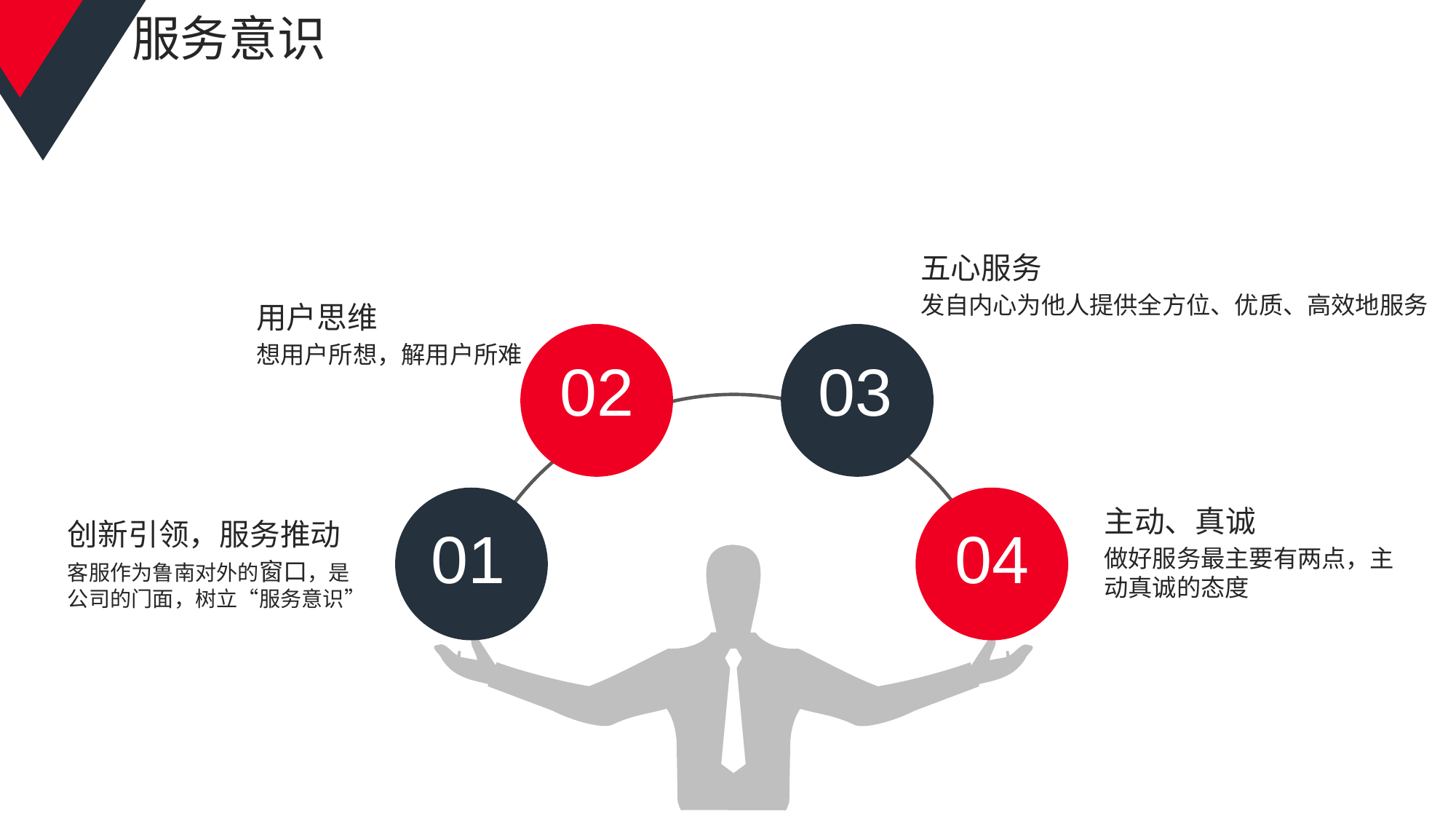

# 服务意识
五心服务
发自内心为他人提供全方位、优质、高效地服务
用户思维
想用户所想，解用户所难

02

03

01

04
主动、真诚
做好服务最主要有两点，主动真诚的态度
创新引领，服务推动
客服作为鲁南对外的窗口，是公司的门面，树立“服务意识”